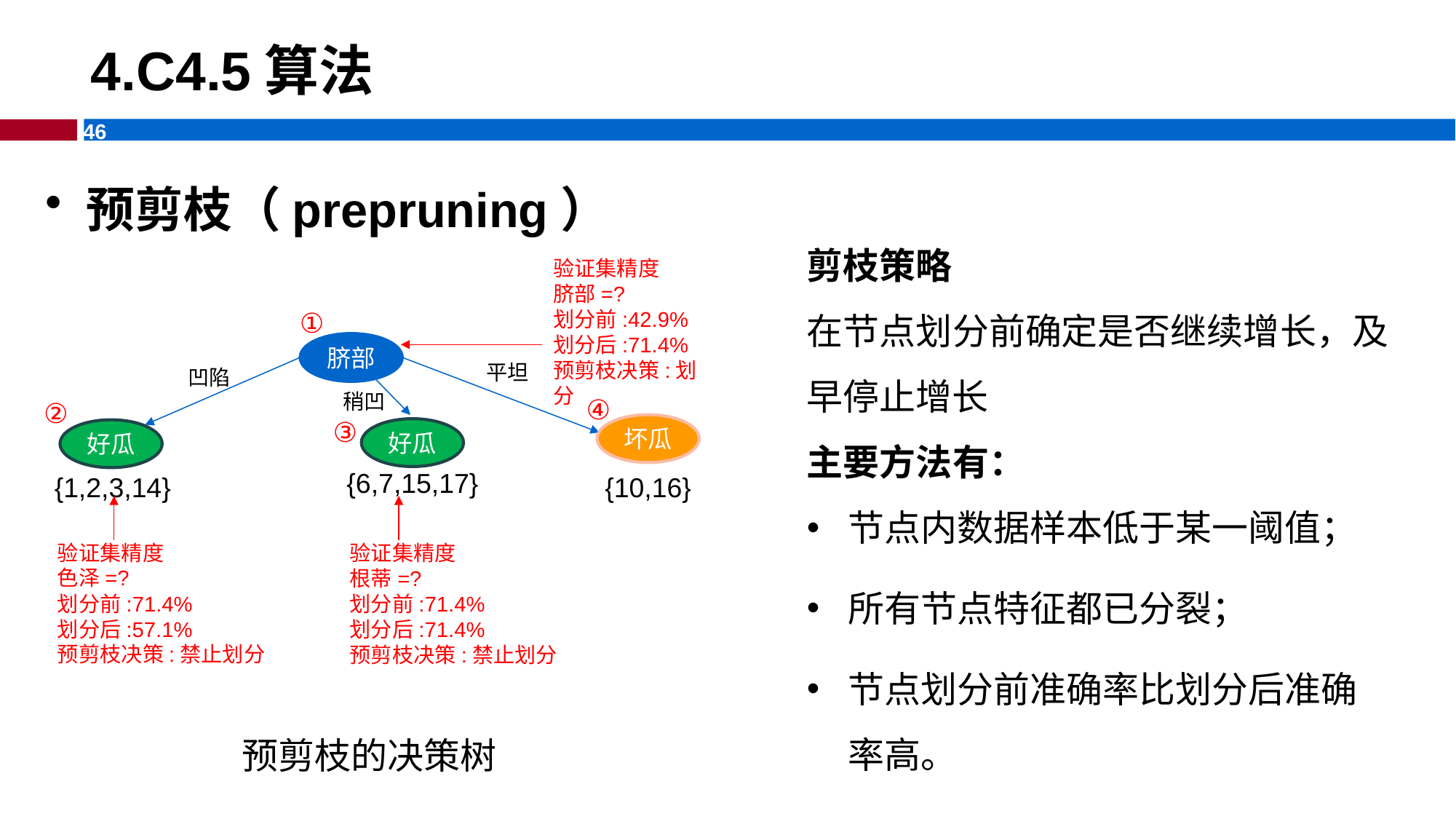

# 4.C4.5算法
预剪枝（prepruning）

剪枝策略
在节点划分前确定是否继续增长，及早停止增长
主要方法有：
节点内数据样本低于某一阈值；
所有节点特征都已分裂；
节点划分前准确率比划分后准确率高。
验证集精度
脐部=?
划分前:42.9%
划分后:71.4%
预剪枝决策:划分
①
脐部
平坦
凹陷
稍凹
④
②
③
坏瓜
好瓜
好瓜
{6,7,15,17}
{1,2,3,14}
{10,16}
验证集精度
色泽=?
划分前:71.4%
划分后:57.1%
预剪枝决策:禁止划分
验证集精度
根蒂=?
划分前:71.4%
划分后:71.4%
预剪枝决策:禁止划分
预剪枝的决策树